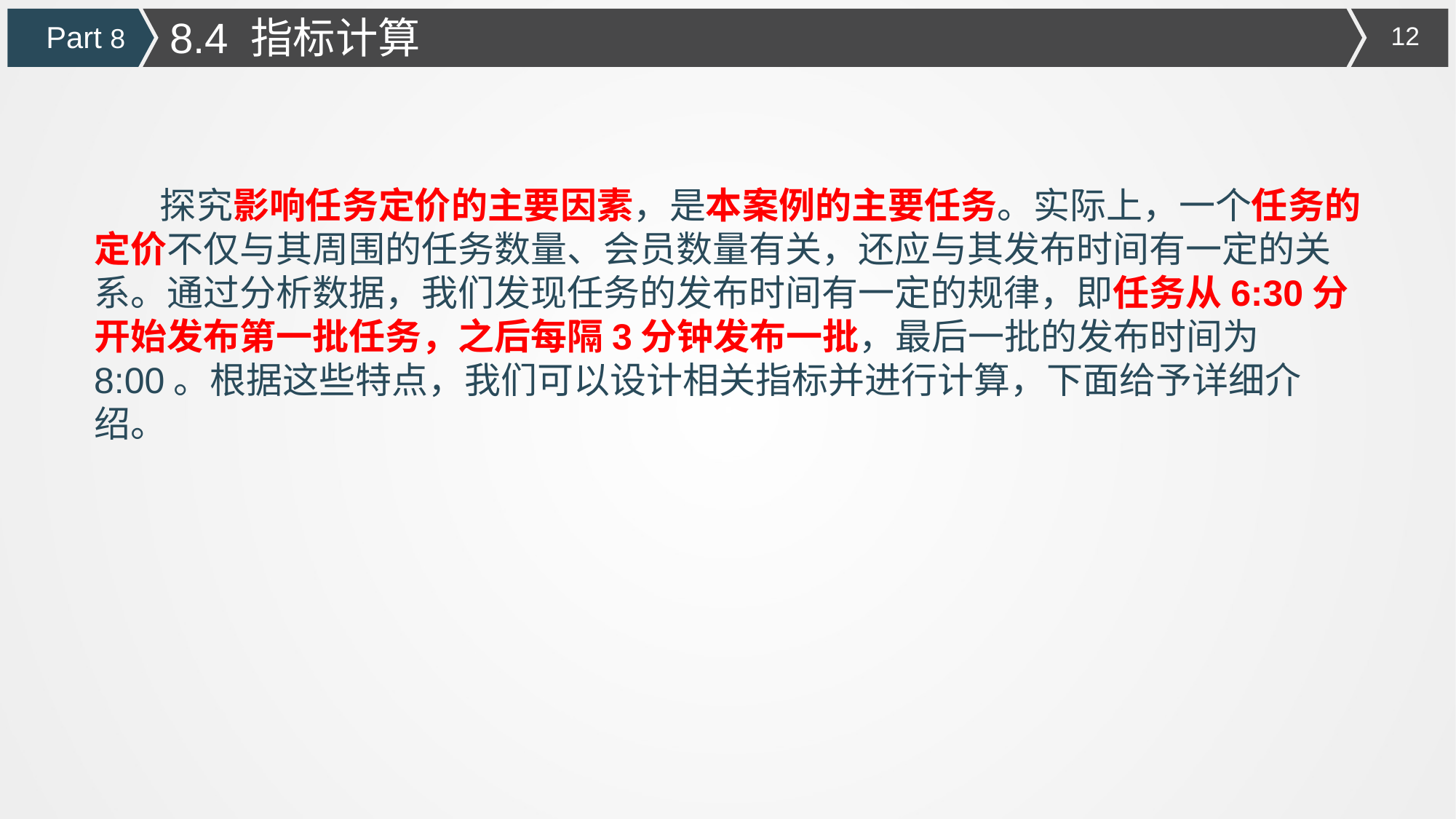

8.4 指标计算
Part 8
       探究影响任务定价的主要因素，是本案例的主要任务。实际上，一个任务的定价不仅与其周围的任务数量、会员数量有关，还应与其发布时间有一定的关系。通过分析数据，我们发现任务的发布时间有一定的规律，即任务从6:30分开始发布第一批任务，之后每隔3分钟发布一批，最后一批的发布时间为8:00。根据这些特点，我们可以设计相关指标并进行计算，下面给予详细介绍。